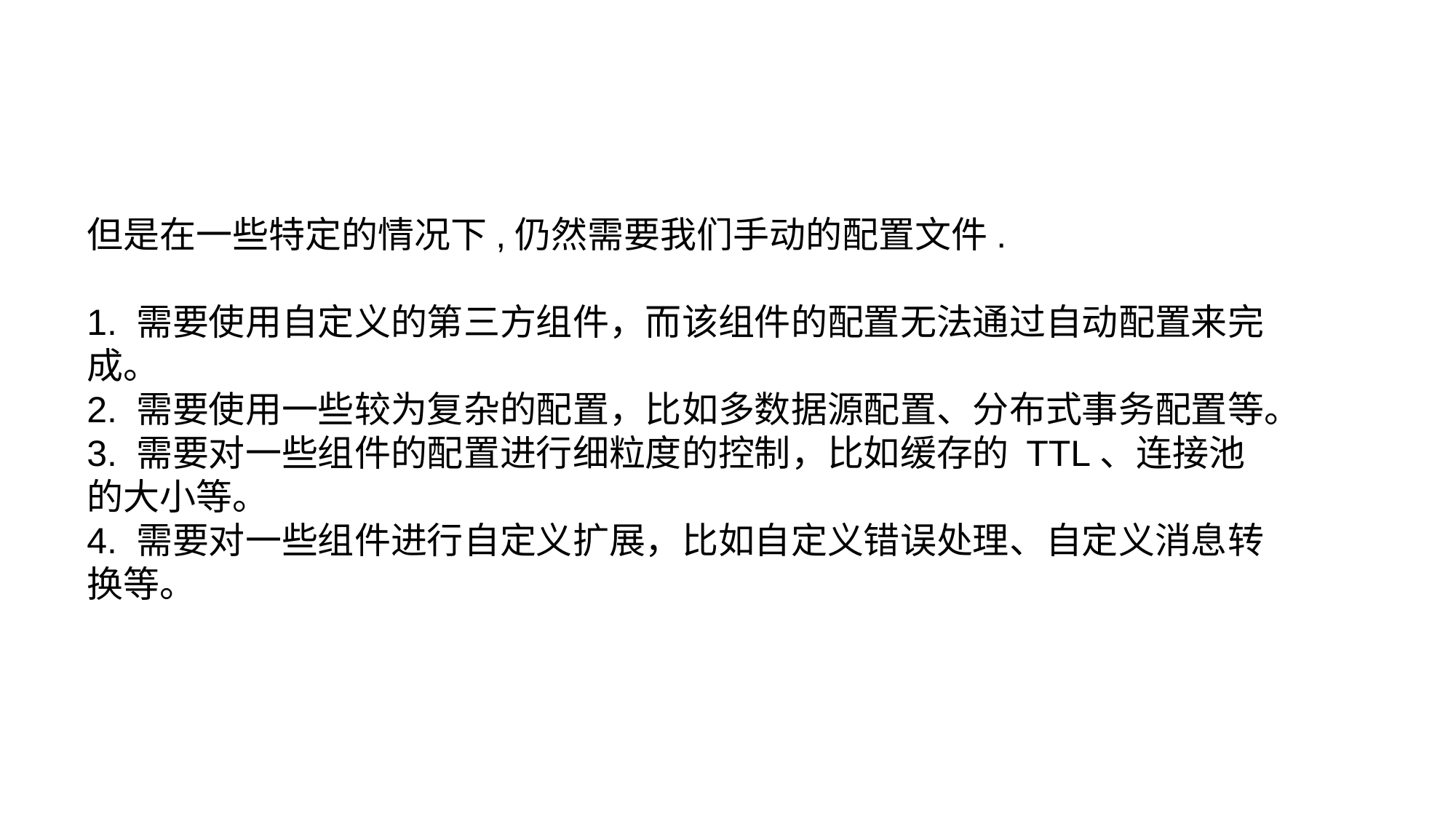

但是在一些特定的情况下,仍然需要我们手动的配置文件.

1. 需要使用自定义的第三方组件，而该组件的配置无法通过自动配置来完成。
2. 需要使用一些较为复杂的配置，比如多数据源配置、分布式事务配置等。
3. 需要对一些组件的配置进行细粒度的控制，比如缓存的 TTL、连接池的大小等。
4. 需要对一些组件进行自定义扩展，比如自定义错误处理、自定义消息转换等。